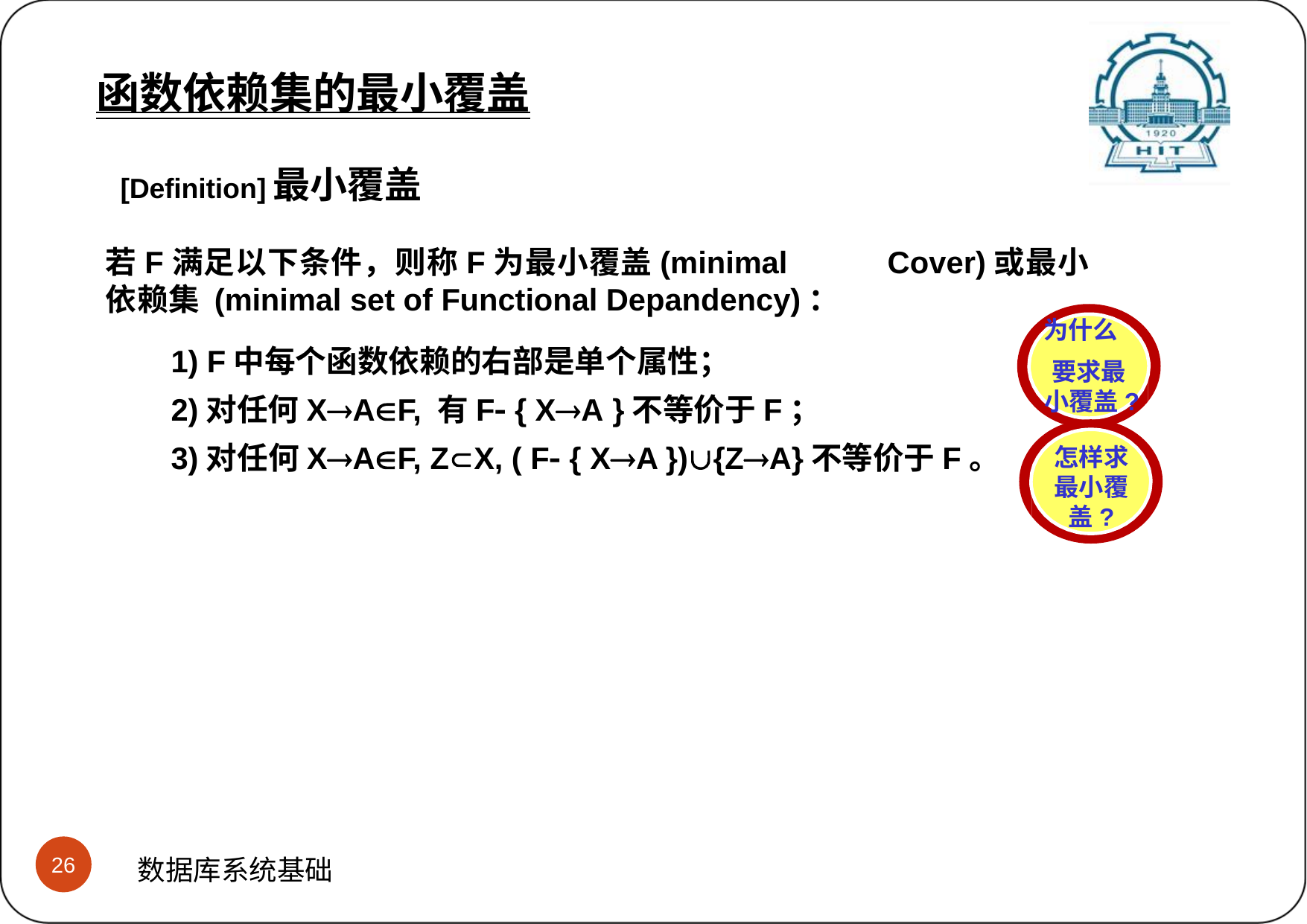

# 函数依赖集的最小覆盖
(4)最小覆盖
函数依赖集的最小覆盖
[Definition]最小覆盖
若F满足以下条件，则称F为最小覆盖(minimal	Cover)或最小依赖集 (minimal set of Functional Depandency)：
为什么

1) F中每个函数依赖的右部是单个属性；
2)对任何X→A∈F, 有F− { X→A }不等价于F；
3)对任何X→A∈F, Z⊂X, ( F− { X→A })∪{Z→A}不等价于F。
要求最 小覆盖?

怎样求 最小覆 盖?